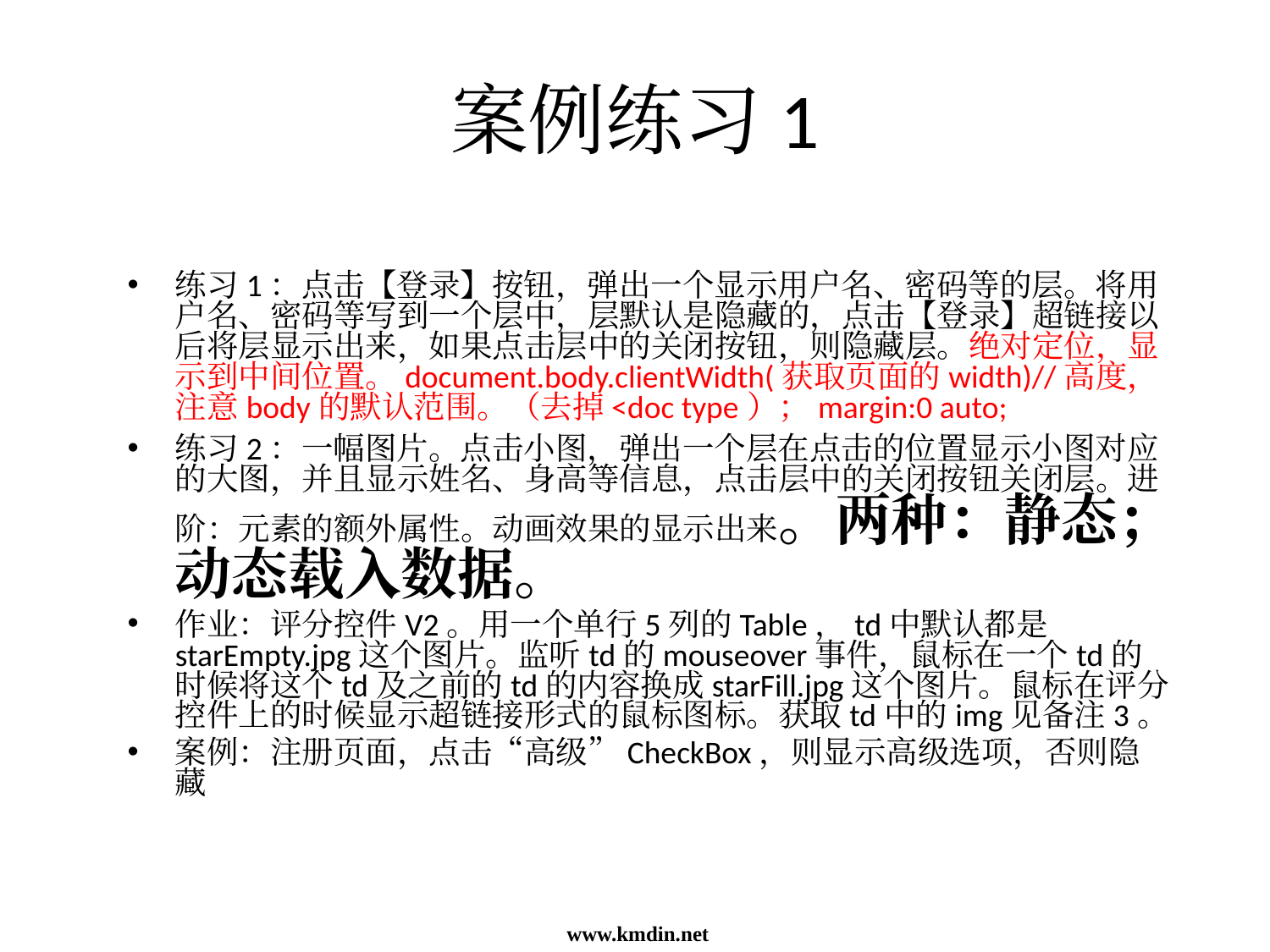

案例练习1
练习1：点击【登录】按钮，弹出一个显示用户名、密码等的层。将用户名、密码等写到一个层中，层默认是隐藏的，点击【登录】超链接以后将层显示出来，如果点击层中的关闭按钮，则隐藏层。绝对定位，显示到中间位置。document.body.clientWidth(获取页面的width)//高度，注意body的默认范围。（去掉<doc type）；margin:0 auto;
练习2：一幅图片。点击小图，弹出一个层在点击的位置显示小图对应的大图，并且显示姓名、身高等信息，点击层中的关闭按钮关闭层。进阶：元素的额外属性。动画效果的显示出来。两种：静态；动态载入数据。
作业：评分控件V2。用一个单行5列的Table，td中默认都是starEmpty.jpg这个图片。监听td的mouseover事件，鼠标在一个td的时候将这个td及之前的td的内容换成starFill.jpg这个图片。鼠标在评分控件上的时候显示超链接形式的鼠标图标。获取td中的img见备注3。
案例：注册页面，点击“高级”CheckBox，则显示高级选项，否则隐藏